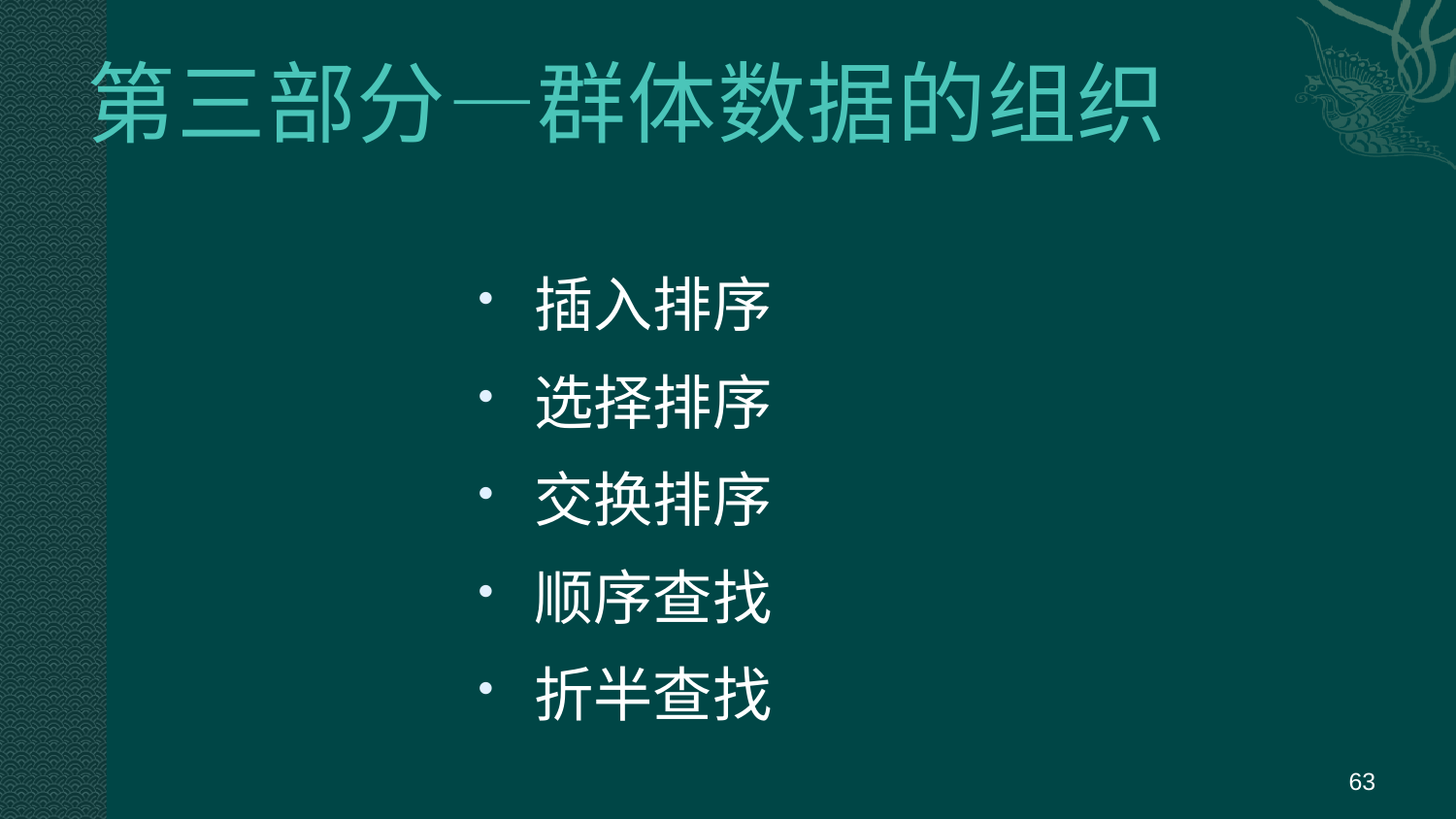

# 第三部分—群体数据的组织
插入排序
选择排序
交换排序
顺序查找
折半查找
63